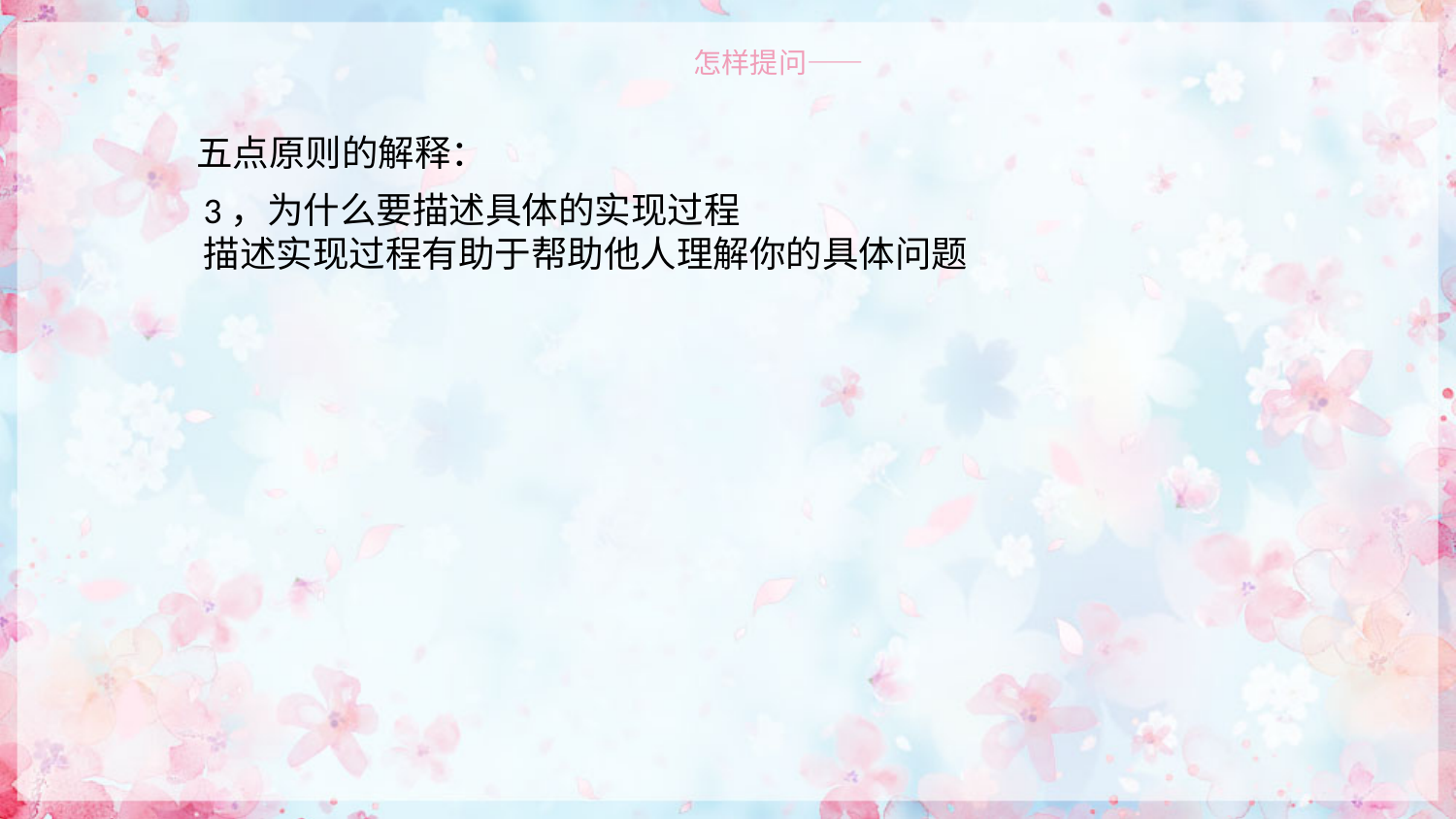

——怎样提问——
五点原则的解释：
3，为什么要描述具体的实现过程
描述实现过程有助于帮助他人理解你的具体问题